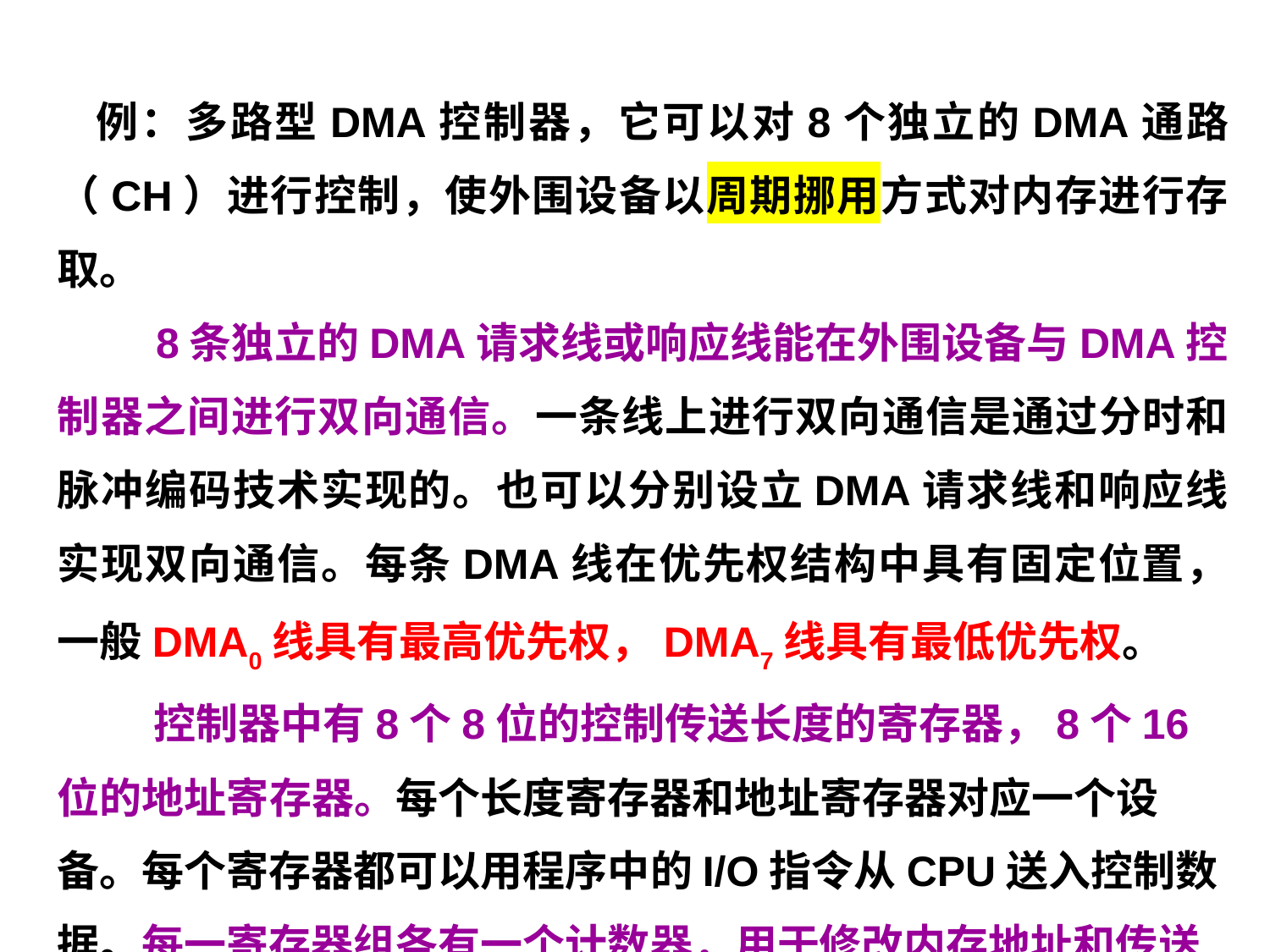

例：多路型DMA控制器，它可以对8个独立的DMA通路（CH）进行控制，使外围设备以周期挪用方式对内存进行存取。
     8条独立的DMA请求线或响应线能在外围设备与DMA控制器之间进行双向通信。一条线上进行双向通信是通过分时和脉冲编码技术实现的。也可以分别设立DMA请求线和响应线实现双向通信。每条DMA线在优先权结构中具有固定位置，一般DMA0线具有最高优先权，DMA7线具有最低优先权。
     控制器中有8个8位的控制传送长度的寄存器，8个16位的地址寄存器。每个长度寄存器和地址寄存器对应一个设备。每个寄存器都可以用程序中的I/O指令从CPU送入控制数据。每一寄存器组各有一个计数器，用于修改内存地址和传送长度。